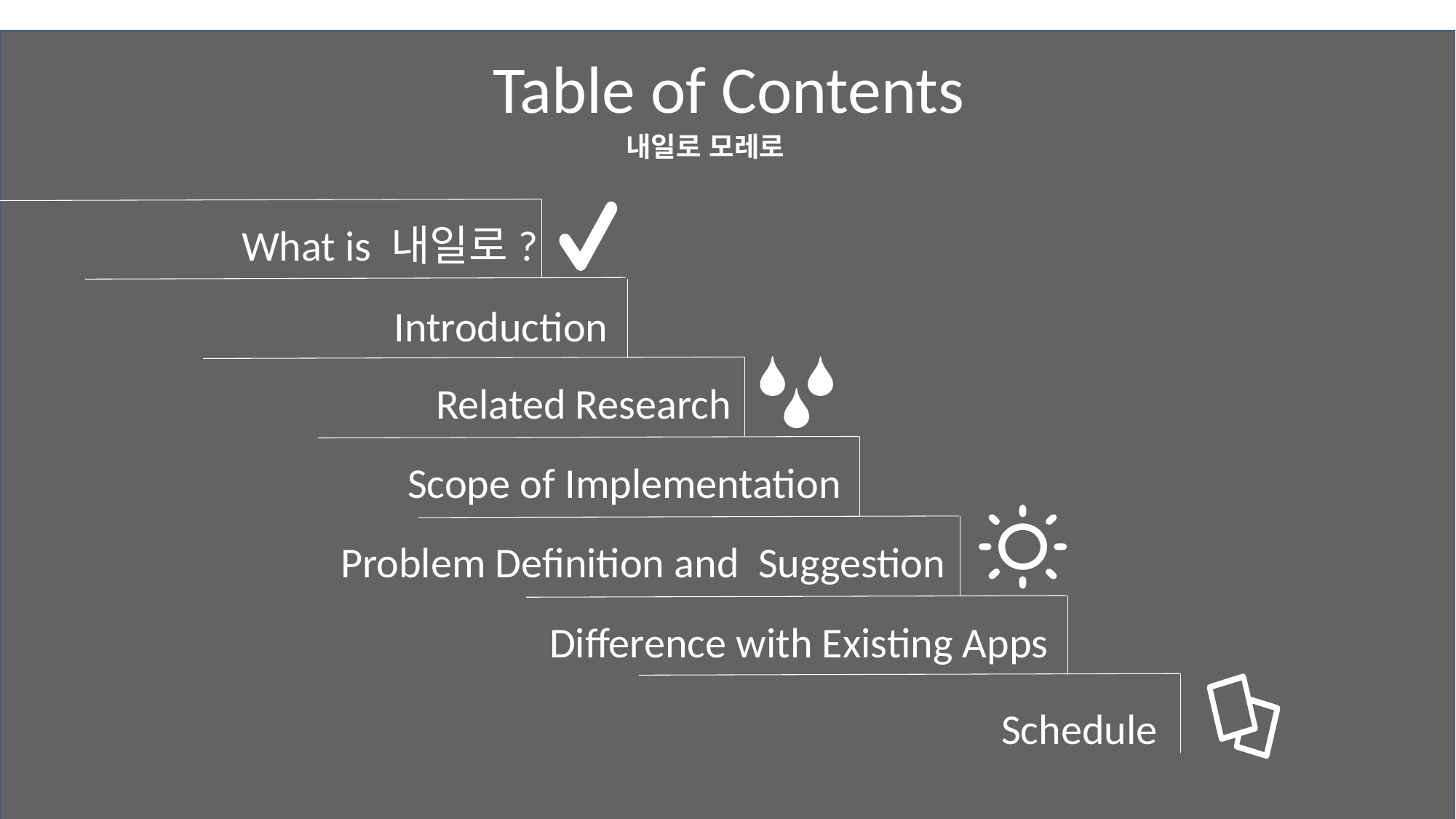

Table of Contents
내일로 모레로

What is 내일로?
Introduction

Related Research
Scope of Implementation

Problem Definition and  Suggestion
Difference with Existing Apps

Schedule